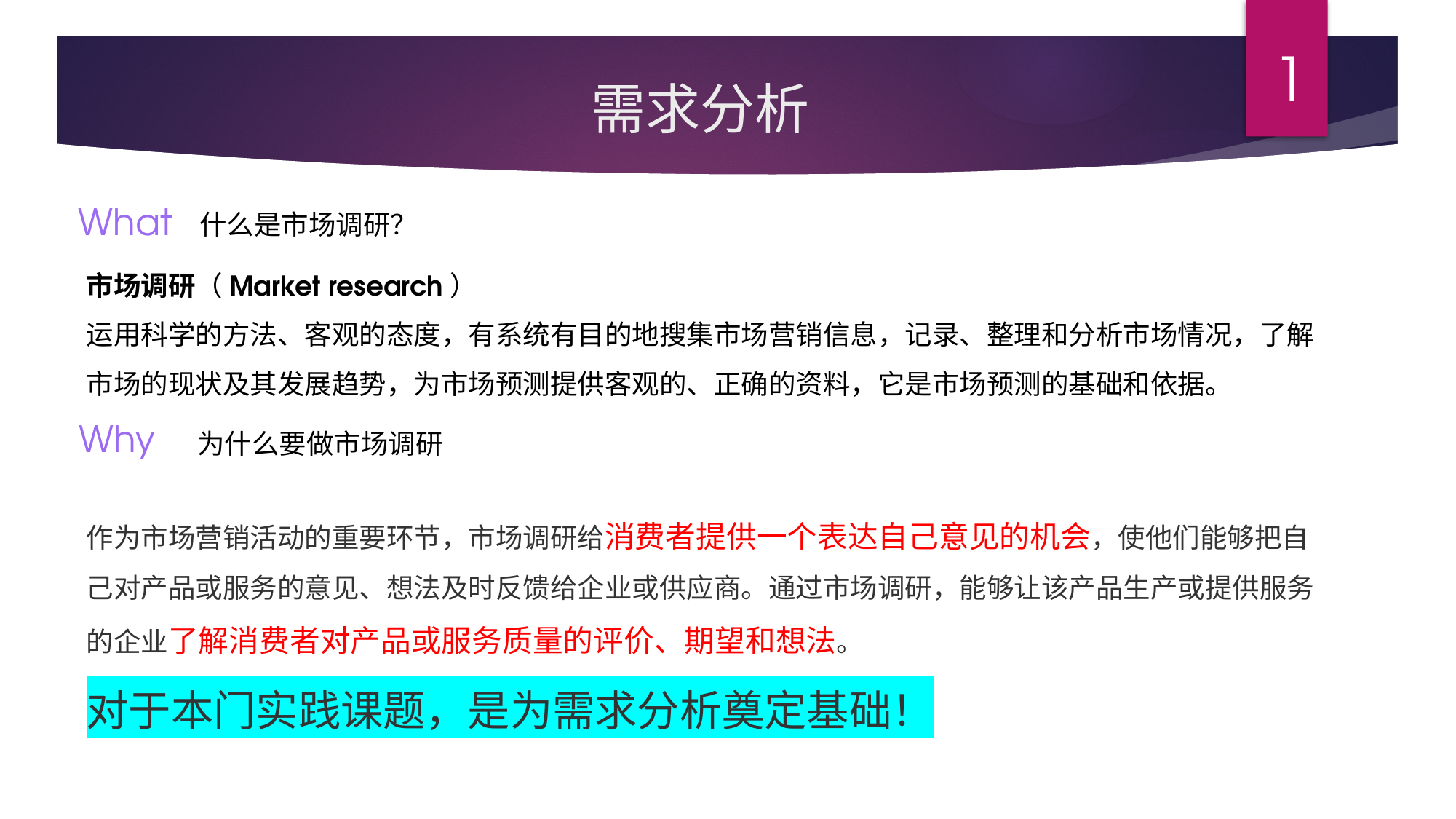

1
# 需求分析
What
什么是市场调研？
市场调研（Market research）
运用科学的方法、客观的态度，有系统有目的地搜集市场营销信息，记录、整理和分析市场情况，了解市场的现状及其发展趋势，为市场预测提供客观的、正确的资料，它是市场预测的基础和依据。

Why
为什么要做市场调研
作为市场营销活动的重要环节，市场调研给消费者提供一个表达自己意见的机会，使他们能够把自己对产品或服务的意见、想法及时反馈给企业或供应商。通过市场调研，能够让该产品生产或提供服务的企业了解消费者对产品或服务质量的评价、期望和想法。
对于本门实践课题，是为需求分析奠定基础！